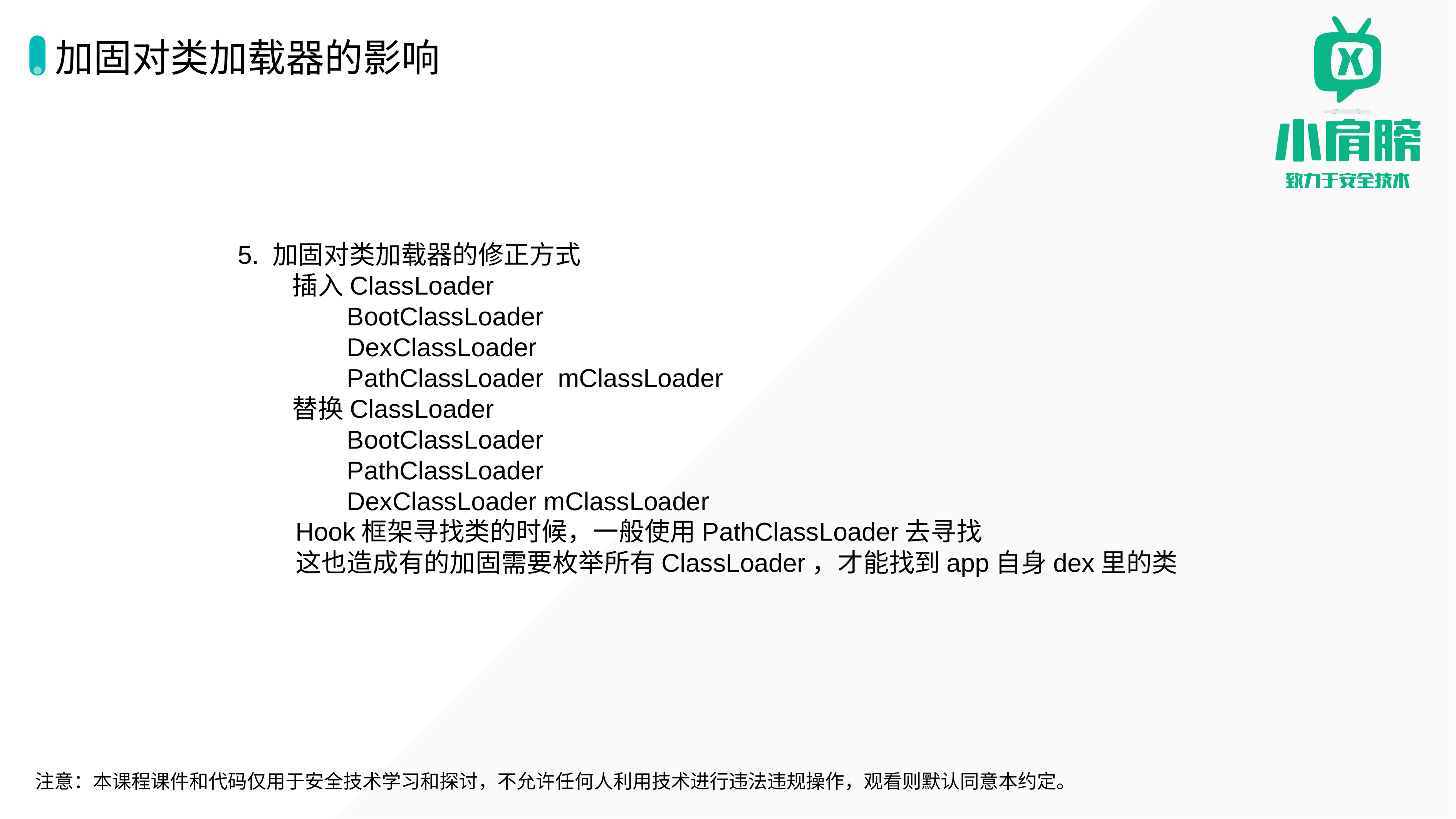

# 加固对类加载器的影响
5. 加固对类加载器的修正方式
插入ClassLoader
BootClassLoader
DexClassLoader
PathClassLoader  mClassLoader
替换ClassLoader
BootClassLoader
PathClassLoader
DexClassLoader mClassLoader
Hook框架寻找类的时候，一般使用PathClassLoader去寻找
这也造成有的加固需要枚举所有ClassLoader，才能找到app自身dex里的类